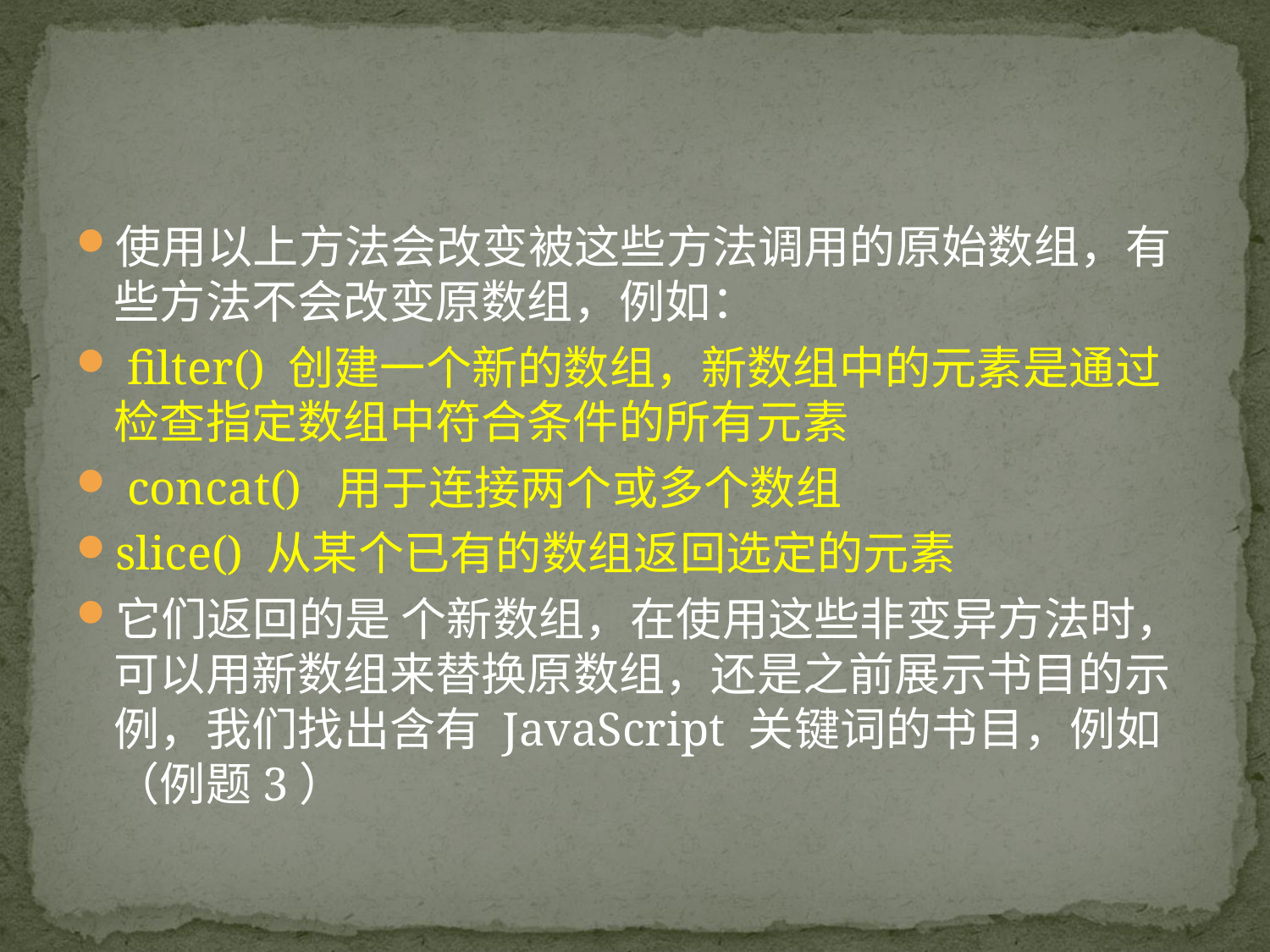

#
使用以上方法会改变被这些方法调用的原始数组，有些方法不会改变原数组，例如：
 filter() 创建一个新的数组，新数组中的元素是通过检查指定数组中符合条件的所有元素
 concat()  用于连接两个或多个数组
slice() 从某个已有的数组返回选定的元素
它们返回的是 个新数组，在使用这些非变异方法时，可以用新数组来替换原数组，还是之前展示书目的示例，我们找出含有 JavaScript 关键词的书目，例如（例题3）